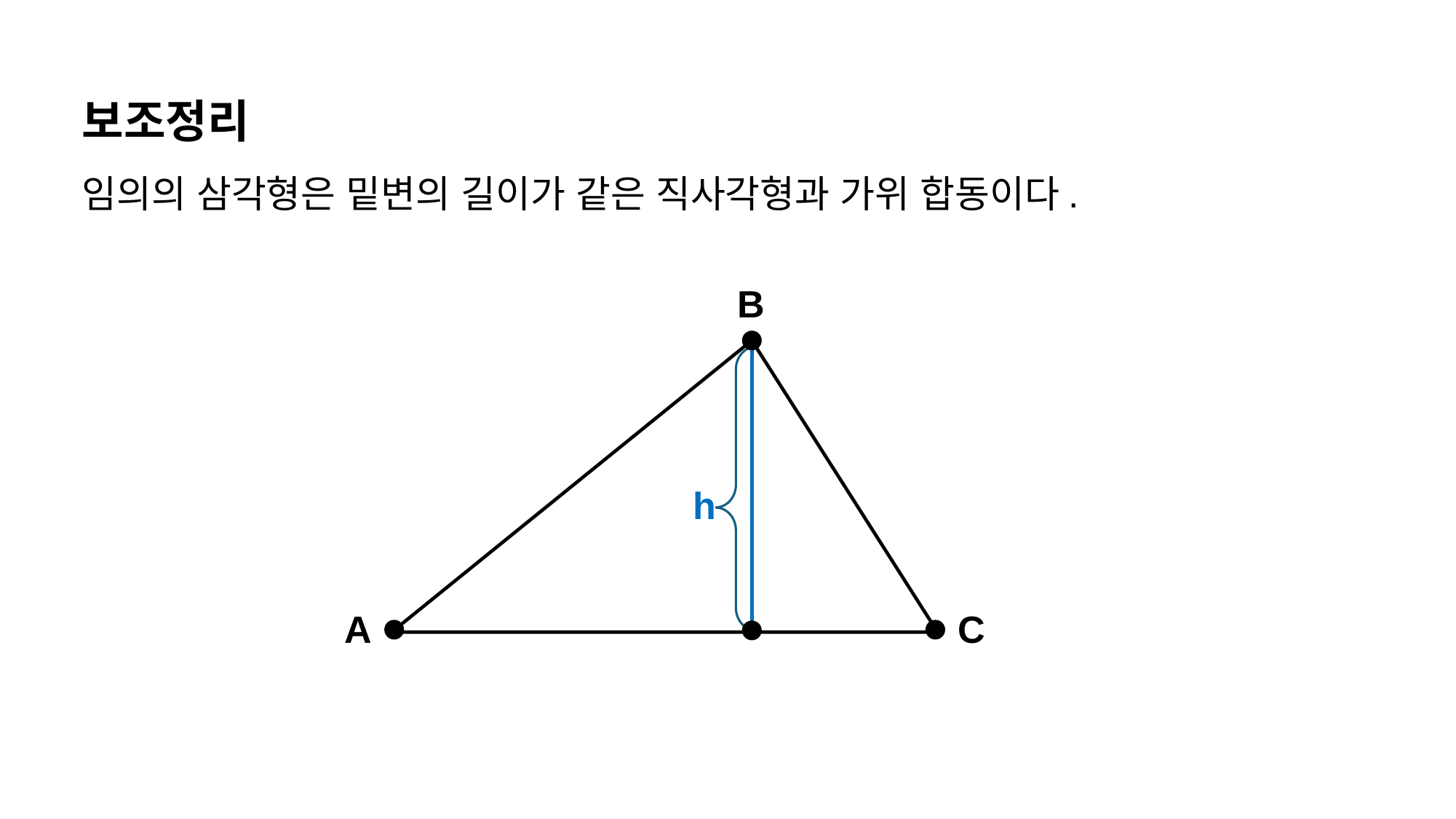

보조정리
임의의 삼각형은 밑변의 길이가 같은 직사각형과 가위 합동이다.
B

h
C
A